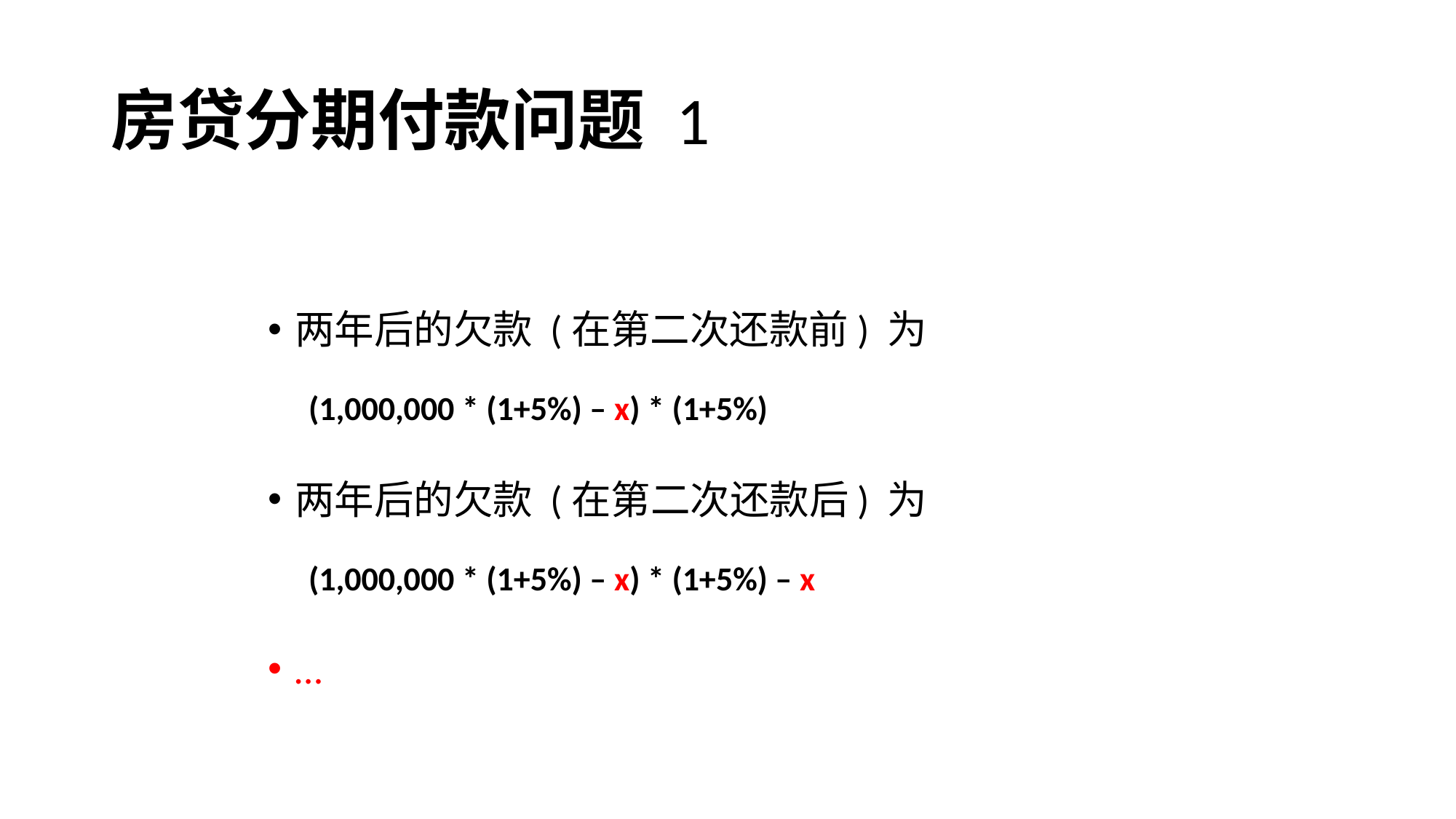

# 房贷分期付款问题 1
两年后的欠款 (在第二次还款前) 为
(1,000,000 * (1+5%) – x) * (1+5%)
两年后的欠款 (在第二次还款后) 为
(1,000,000 * (1+5%) – x) * (1+5%) – x
…